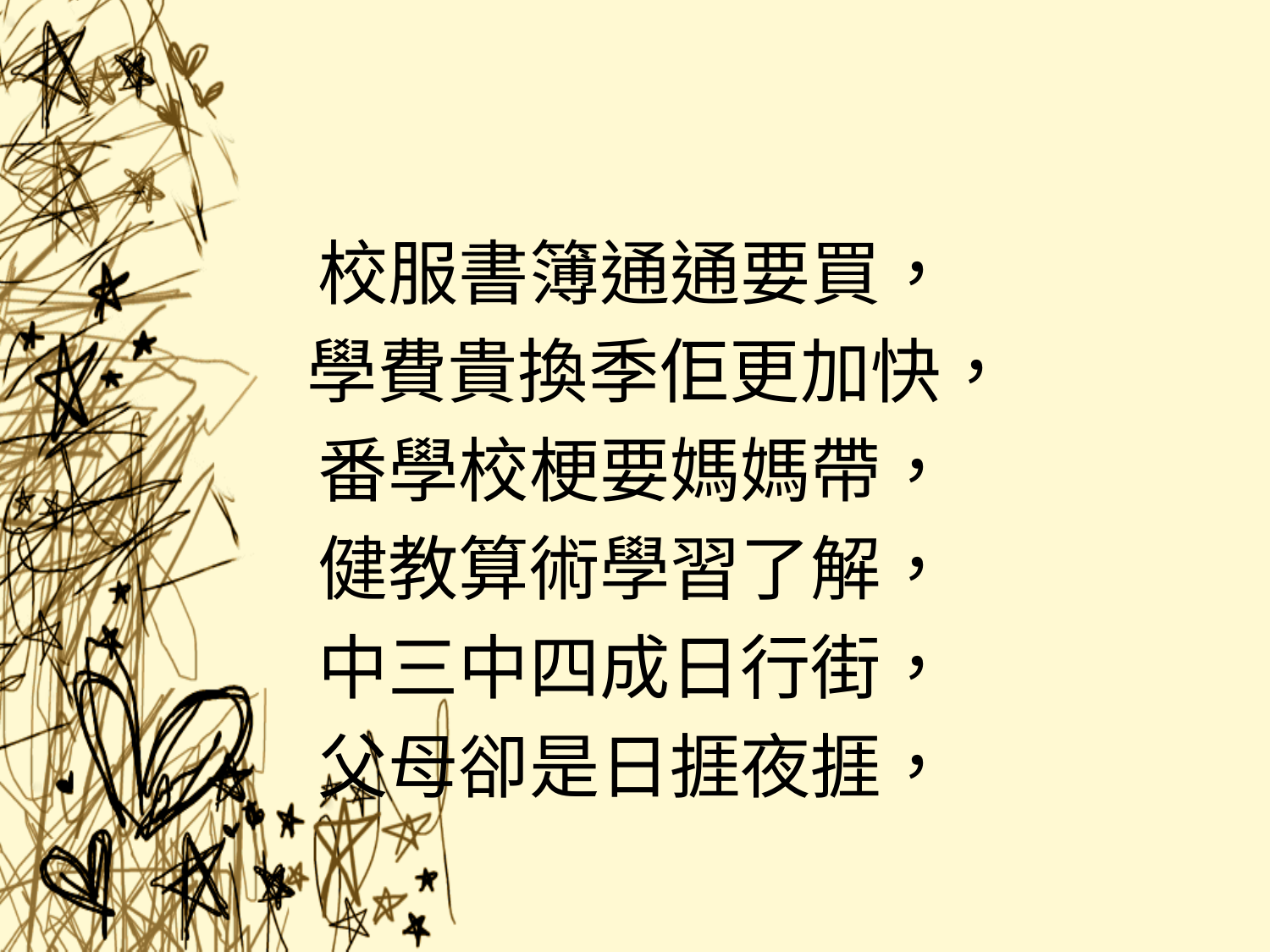

#
校服書簿通通要買，
  學費貴換季佢更加快，
番學校梗要媽媽帶，
健教算術學習了解，
中三中四成日行街，
父母卻是日捱夜捱，